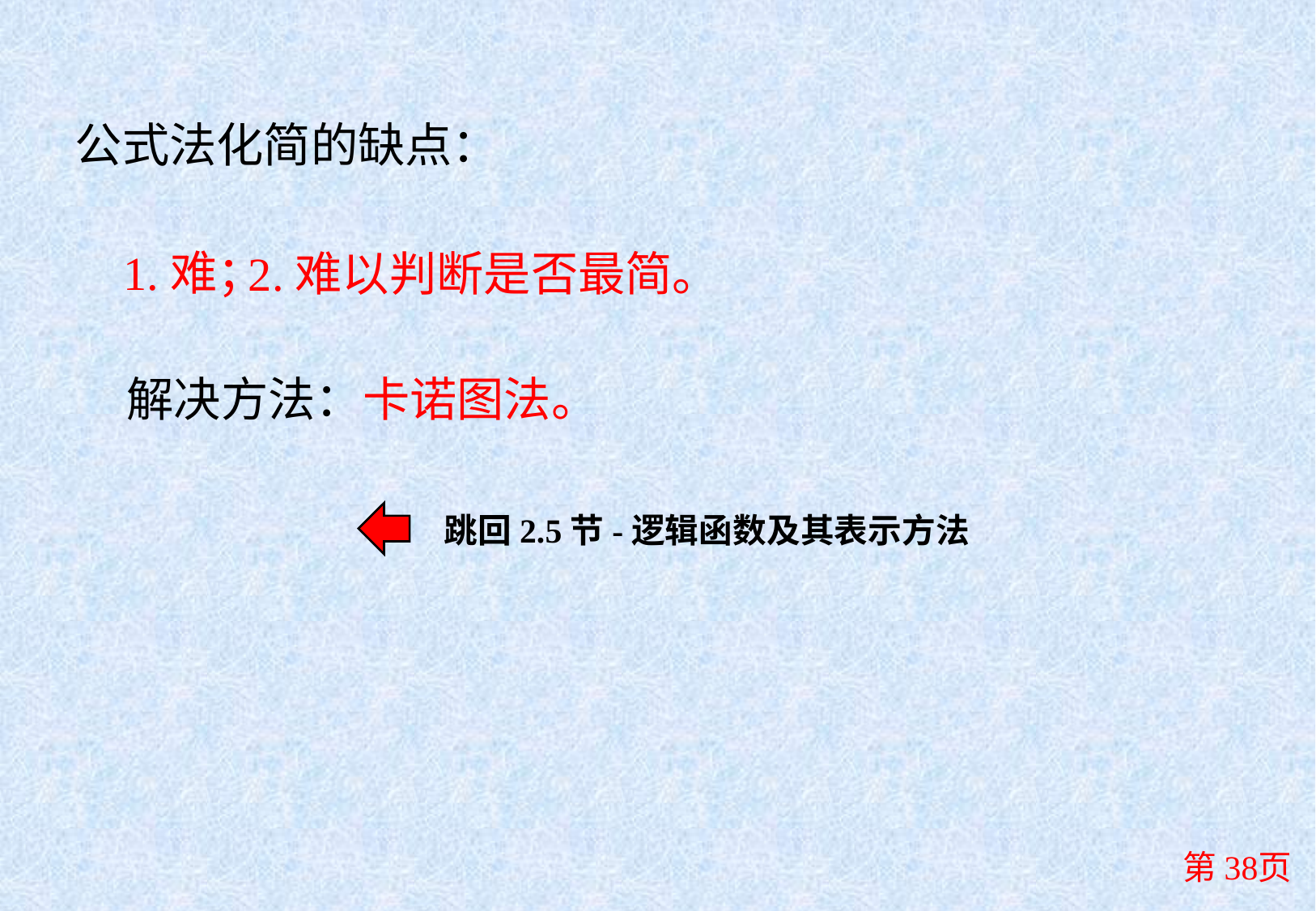

公式法化简的缺点：
1.难；
2.难以判断是否最简。
解决方法：卡诺图法。

跳回2.5节-逻辑函数及其表示方法
第38页